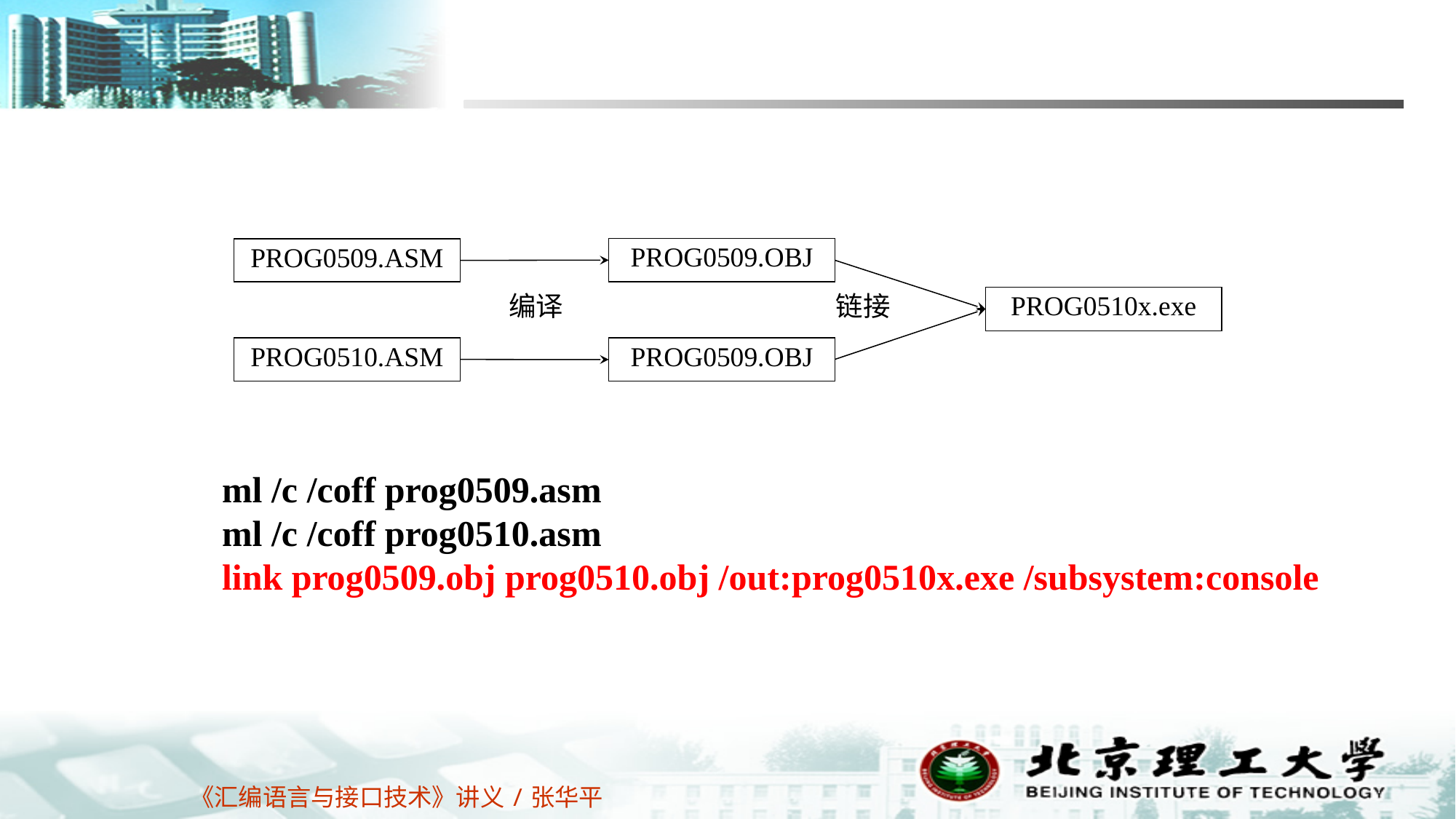

PROG0509.OBJ
PROG0509.ASM

PROG0510x.exe
编译
链接

PROG0510.ASM
PROG0509.OBJ

ml /c /coff prog0509.asm
ml /c /coff prog0510.asm
link prog0509.obj prog0510.obj /out:prog0510x.exe /subsystem:console